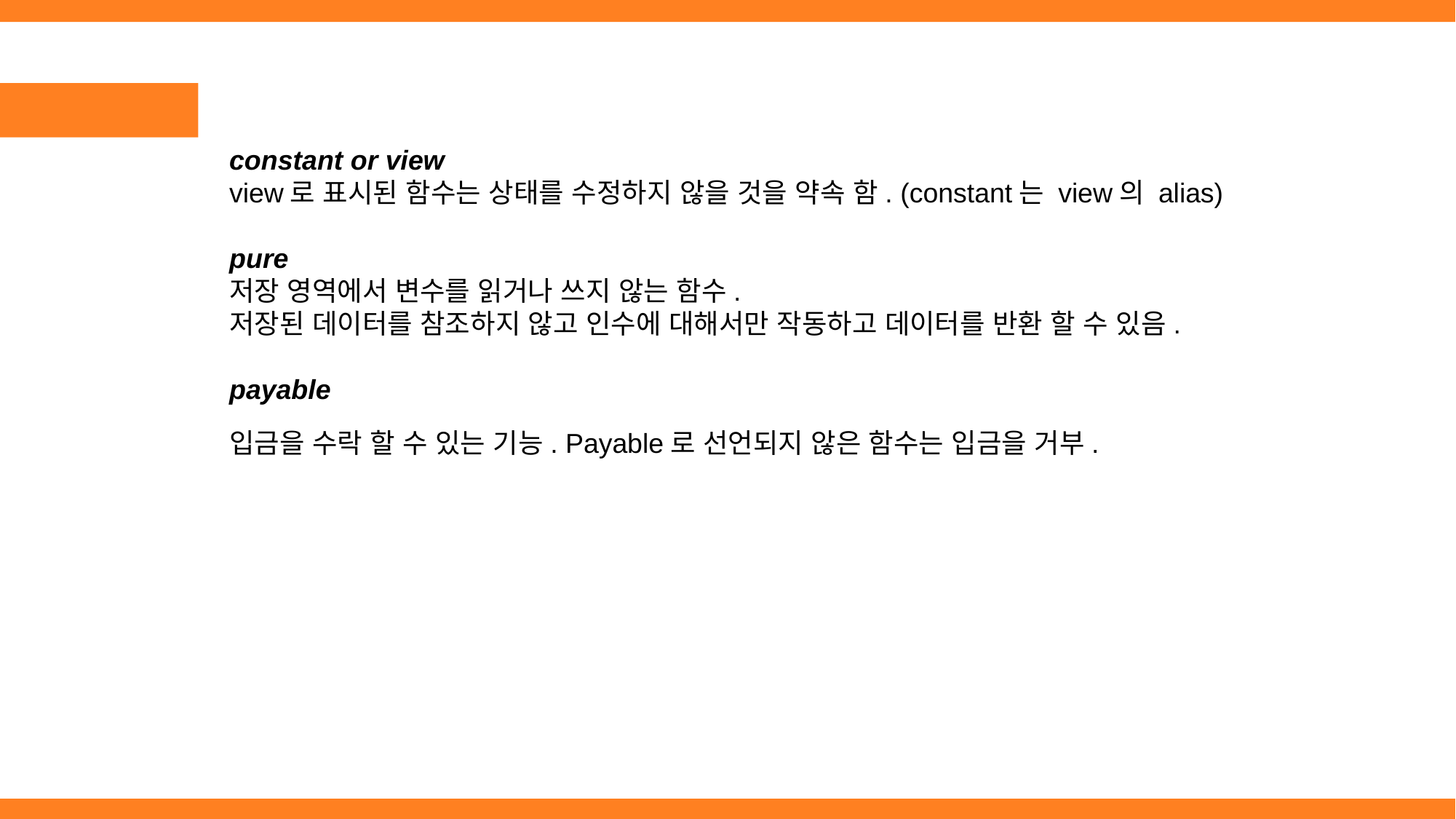

constant or view
view로 표시된 함수는 상태를 수정하지 않을 것을 약속 함. (constant는 view의 alias)

pure
저장 영역에서 변수를 읽거나 쓰지 않는 함수.
저장된 데이터를 참조하지 않고 인수에 대해서만 작동하고 데이터를 반환 할 수 있음.

payable
입금을 수락 할 수 있는 기능. Payable로 선언되지 않은 함수는 입금을 거부.